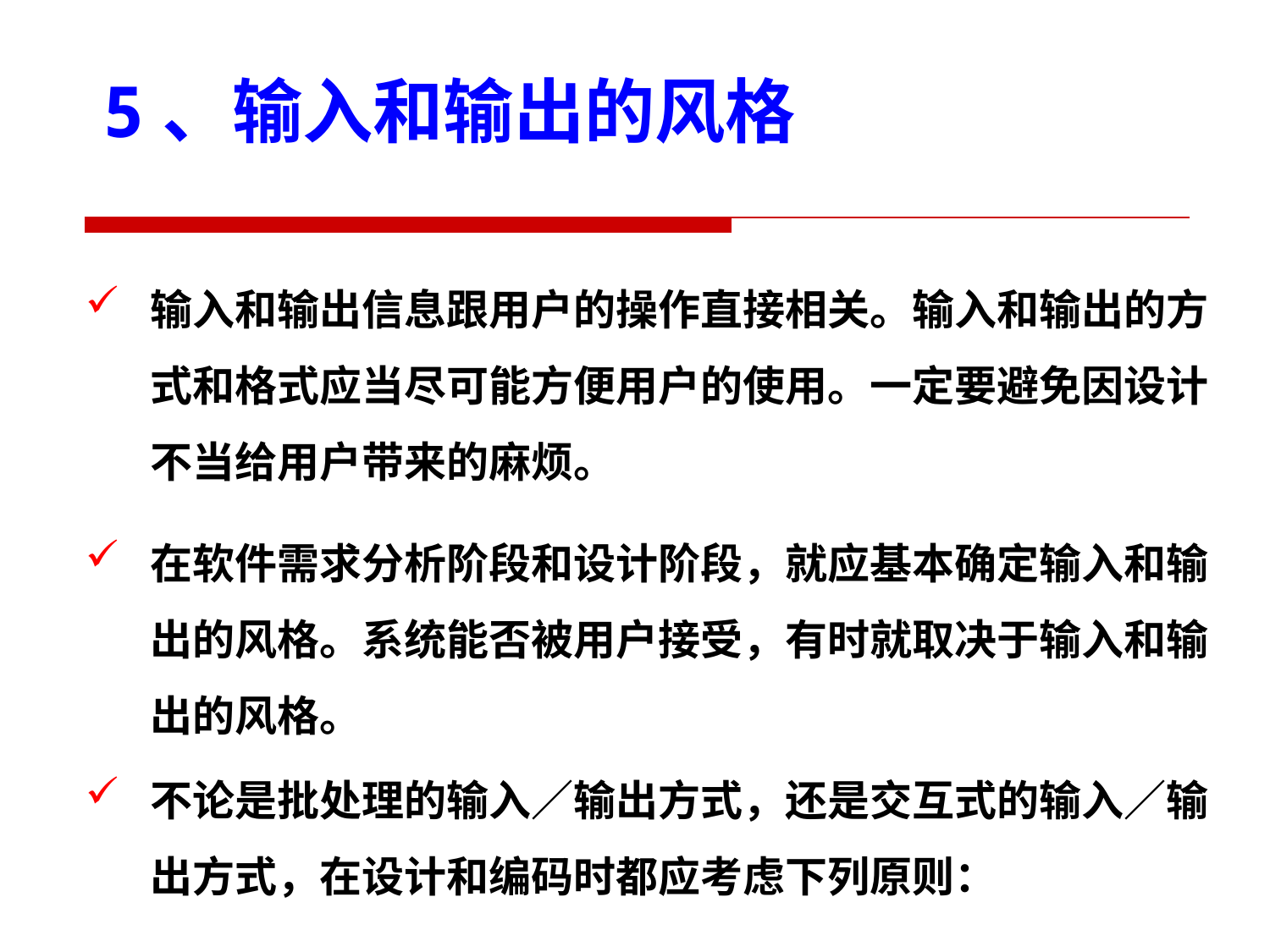

5、输入和输出的风格
输入和输出信息跟用户的操作直接相关。输入和输出的方式和格式应当尽可能方便用户的使用。一定要避免因设计不当给用户带来的麻烦。
在软件需求分析阶段和设计阶段，就应基本确定输入和输出的风格。系统能否被用户接受，有时就取决于输入和输出的风格。
不论是批处理的输入／输出方式，还是交互式的输入／输出方式，在设计和编码时都应考虑下列原则：